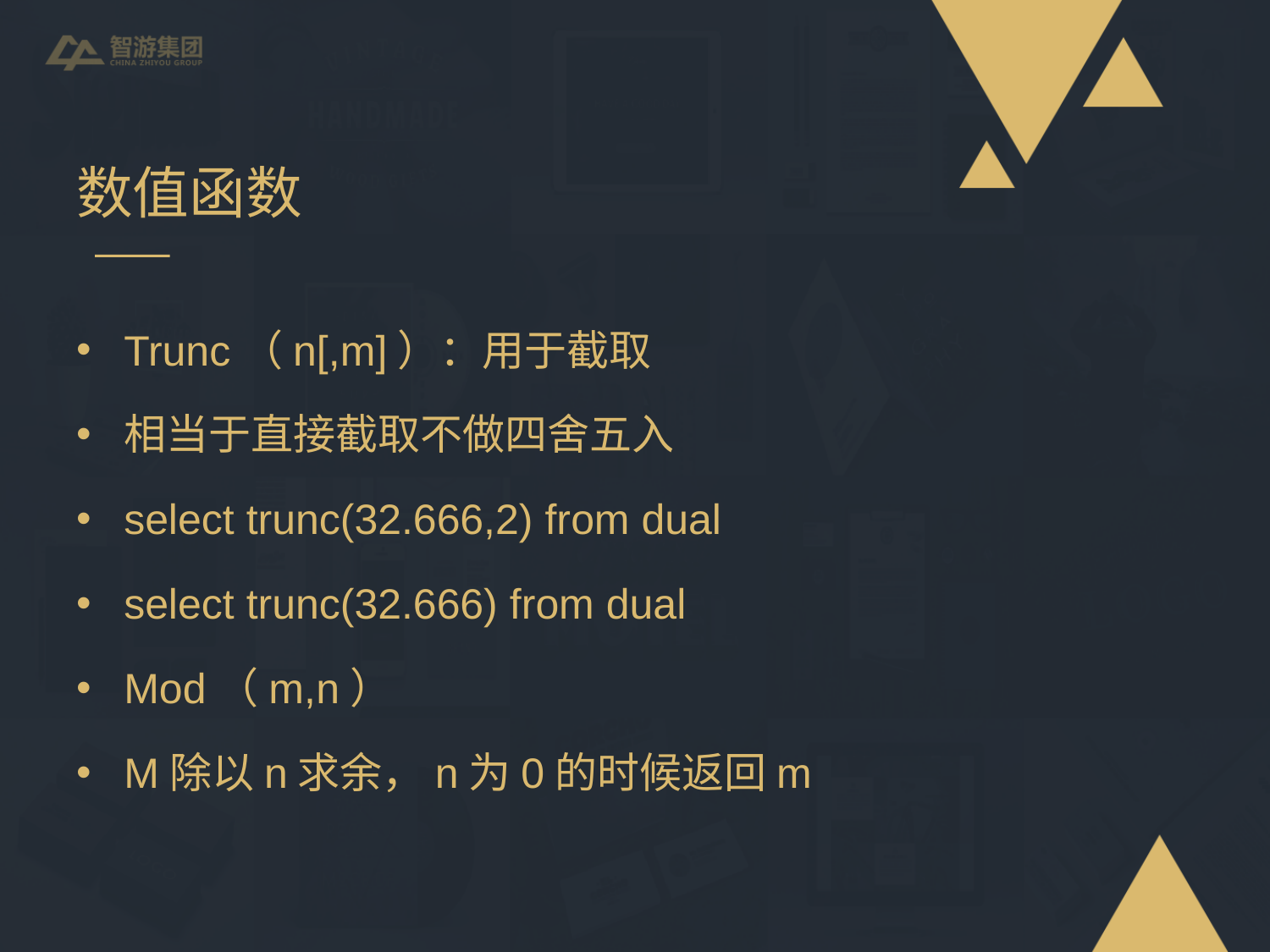

# 数值函数
Trunc（n[,m]）：用于截取
相当于直接截取不做四舍五入
select trunc(32.666,2) from dual
select trunc(32.666) from dual
Mod（m,n）
M除以n求余，n为0的时候返回m